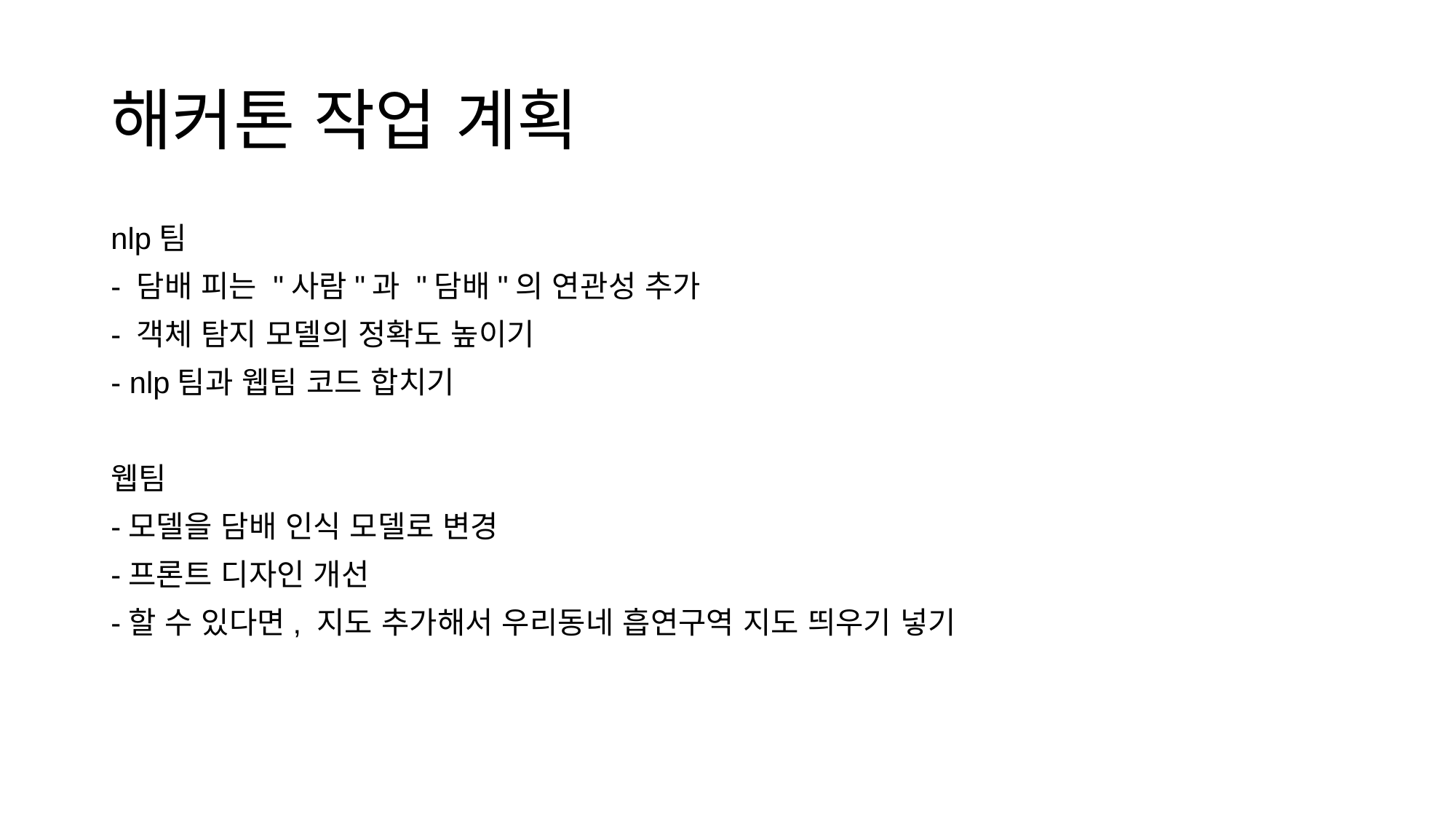

# 해커톤 작업 계획
nlp팀
- 담배 피는 "사람"과 "담배"의 연관성 추가
- 객체 탐지 모델의 정확도 높이기
- nlp팀과 웹팀 코드 합치기

웹팀
-모델을 담배 인식 모델로 변경
-프론트 디자인 개선
-할 수 있다면, 지도 추가해서 우리동네 흡연구역 지도 띄우기 넣기